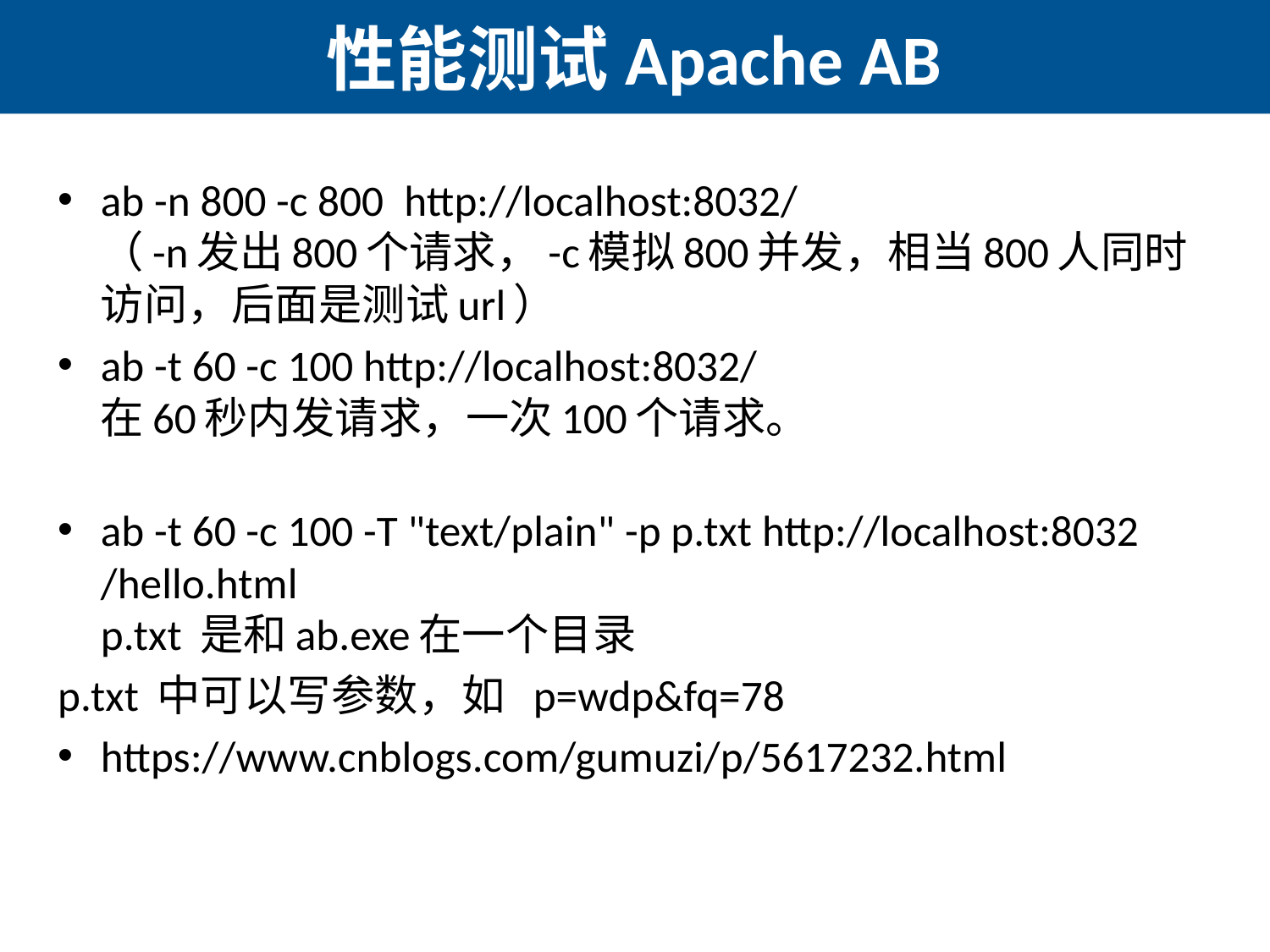

# 性能测试Apache AB
ab -n 800 -c 800  http://localhost:8032/
（-n发出800个请求，-c模拟800并发，相当800人同时访问，后面是测试url）
ab -t 60 -c 100 http://localhost:8032/
在60秒内发请求，一次100个请求。
ab -t 60 -c 100 -T "text/plain" -p p.txt http://localhost:8032 /hello.html
p.txt 是和ab.exe在一个目录
p.txt 中可以写参数，如  p=wdp&fq=78
https://www.cnblogs.com/gumuzi/p/5617232.html